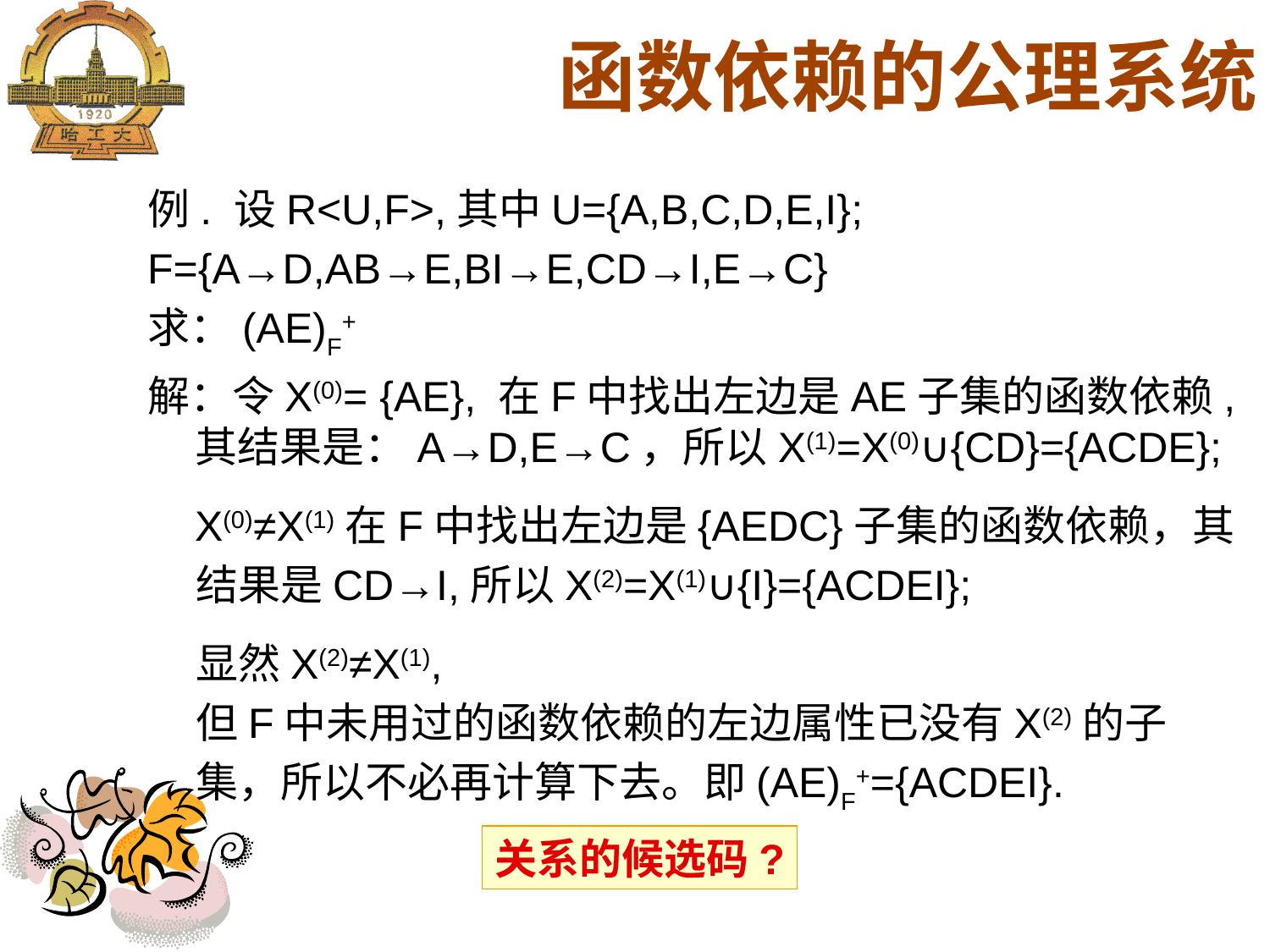

函数依赖的公理系统
例. 设R<U,F>,其中U={A,B,C,D,E,I};
F={A→D,AB→E,BI→E,CD→I,E→C}
求：(AE)F+
解：令X(0)= {AE}, 在F中找出左边是AE子集的函数依赖, 其结果是：A→D,E→C，所以X(1)=X(0)∪{CD}={ACDE};

    X(0)≠X(1)在F中找出左边是{AEDC}子集的函数依赖，其
    结果是CD→I,所以X(2)=X(1)∪{I}={ACDEI};

    显然X(2)≠X(1),
    但F中未用过的函数依赖的左边属性已没有X(2)的子
    集，所以不必再计算下去。即(AE)F+={ACDEI}.

关系的候选码?